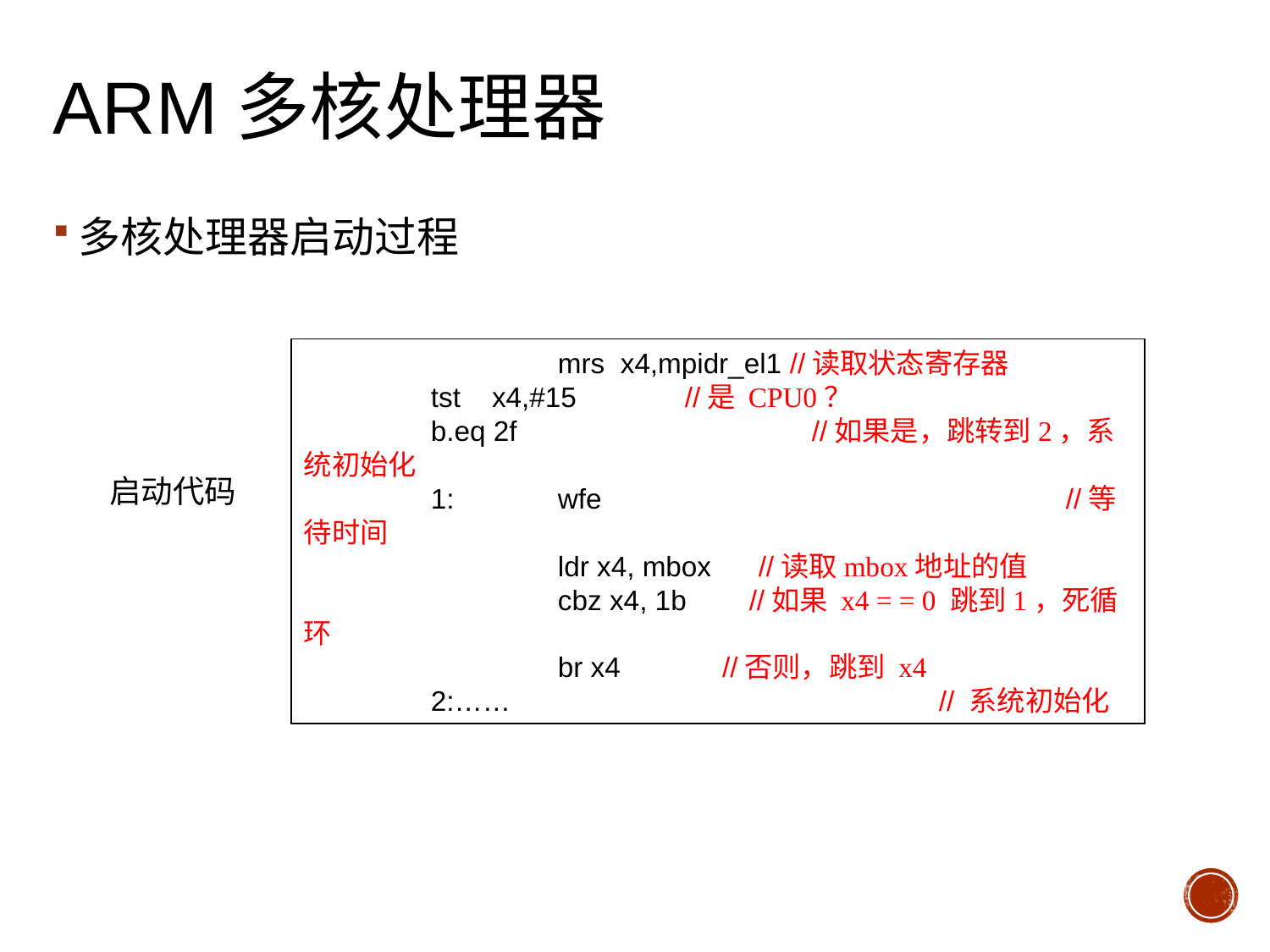

# ARM多核处理器
多核处理器启动过程

		mrs  x4,mpidr_el1 //读取状态寄存器
      	tst    x4,#15   	//是 CPU0？
      	b.eq 2f			//如果是，跳转到2，系统初始化
	1:  	wfe				//等待时间
		ldr x4, mbox      //读取mbox地址的值
		cbz x4, 1b        //如果 x4 = = 0 跳到1，死循环
		br x4             //否则，跳到 x4
	2:……       			// 系统初始化
启动代码